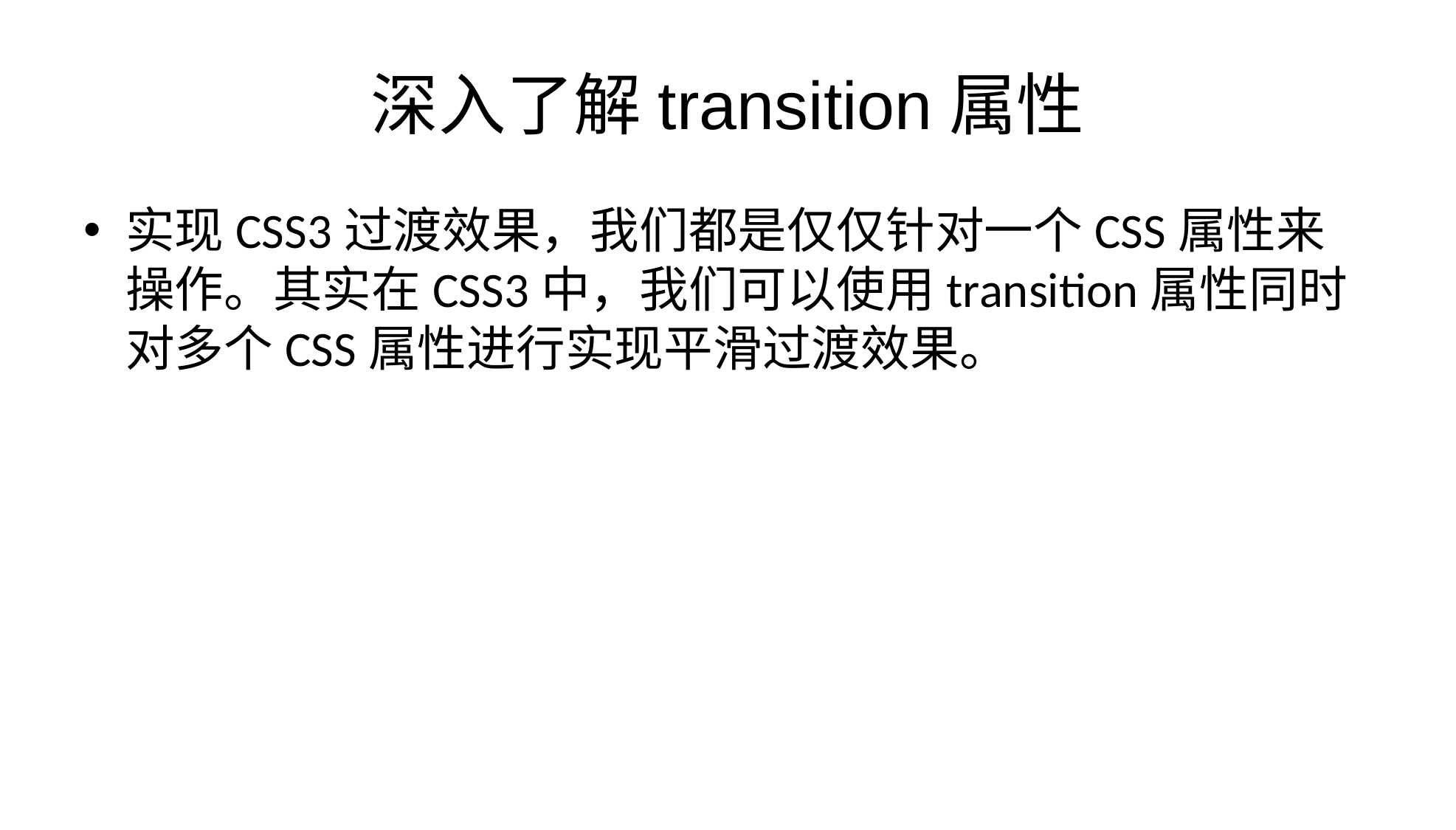

# 深入了解transition属性
实现CSS3过渡效果，我们都是仅仅针对一个CSS属性来操作。其实在CSS3中，我们可以使用transition属性同时对多个CSS属性进行实现平滑过渡效果。